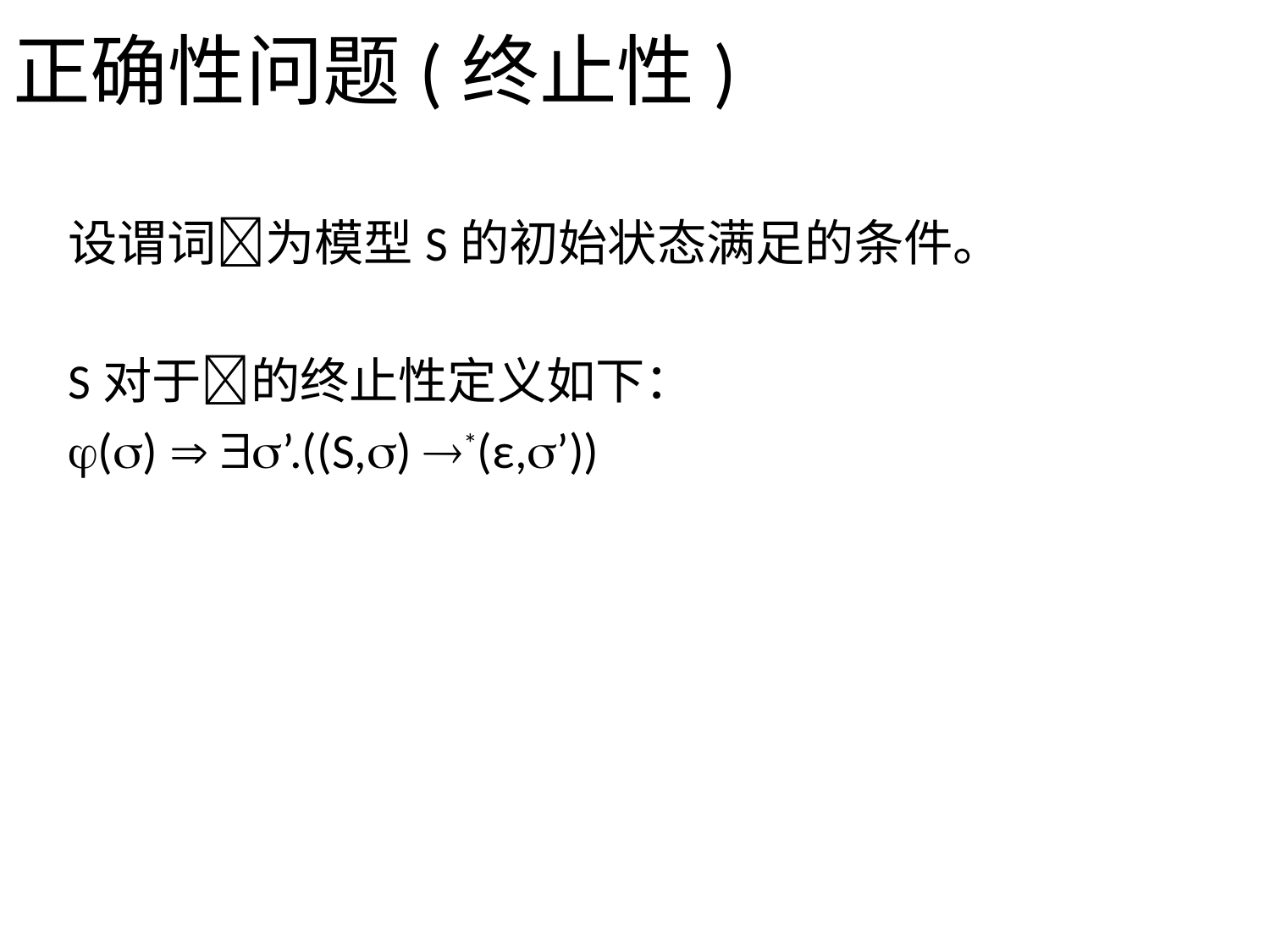

# 正确性问题(终止性)

设谓词ϕ为模型S的初始状态满足的条件。

S对于ϕ的终止性定义如下：
ϕ(σ) ⇒ ∃σ’.((S,σ) →*(ε,σ’))